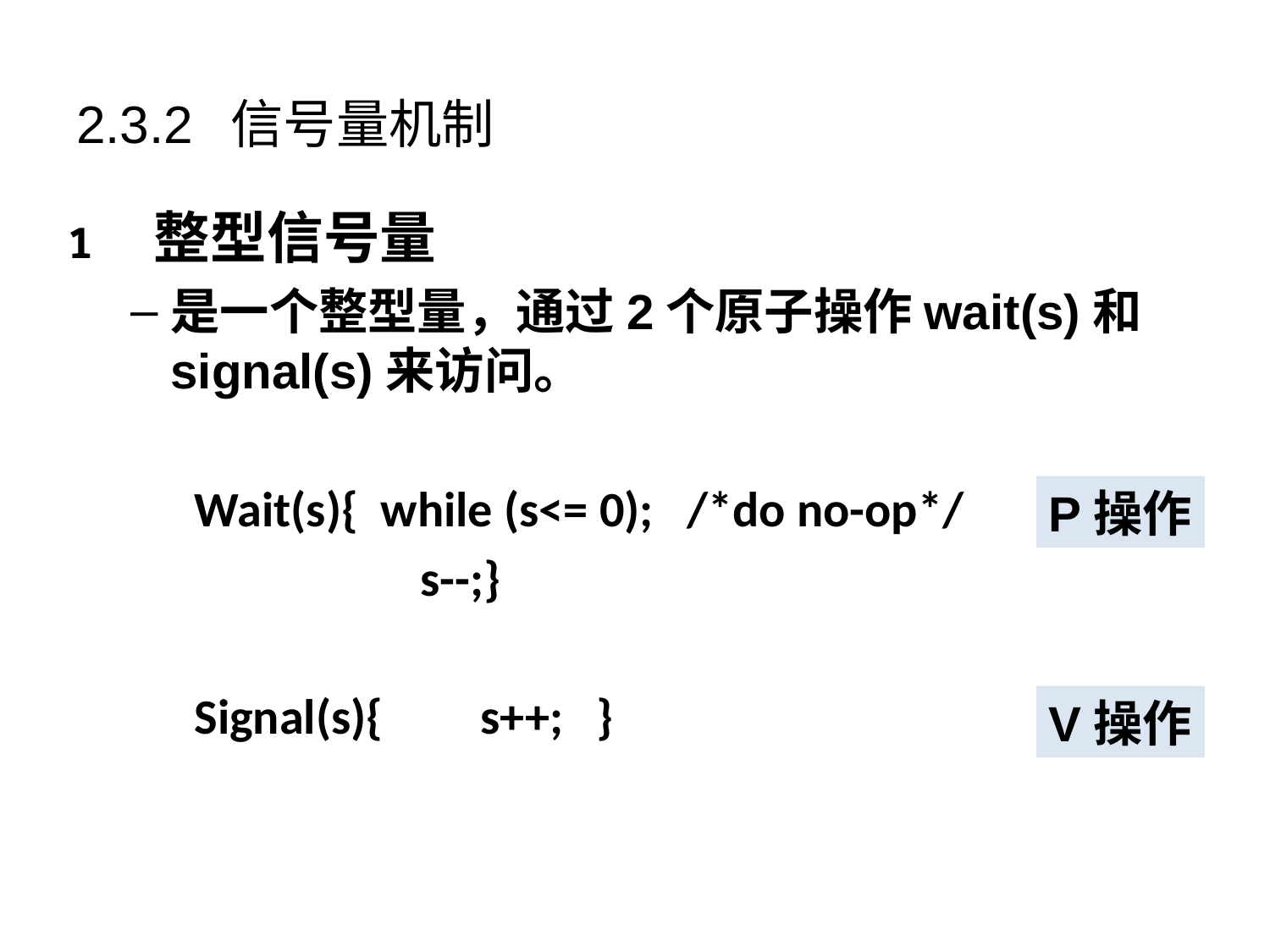

# 2.3.2  信号量机制
1  整型信号量
是一个整型量，通过2个原子操作wait(s)和signal(s)来访问。

Wait(s){  while (s<= 0);   /*do no-op*/
		      s--;}

Signal(s){	s++;   }
P操作
V操作